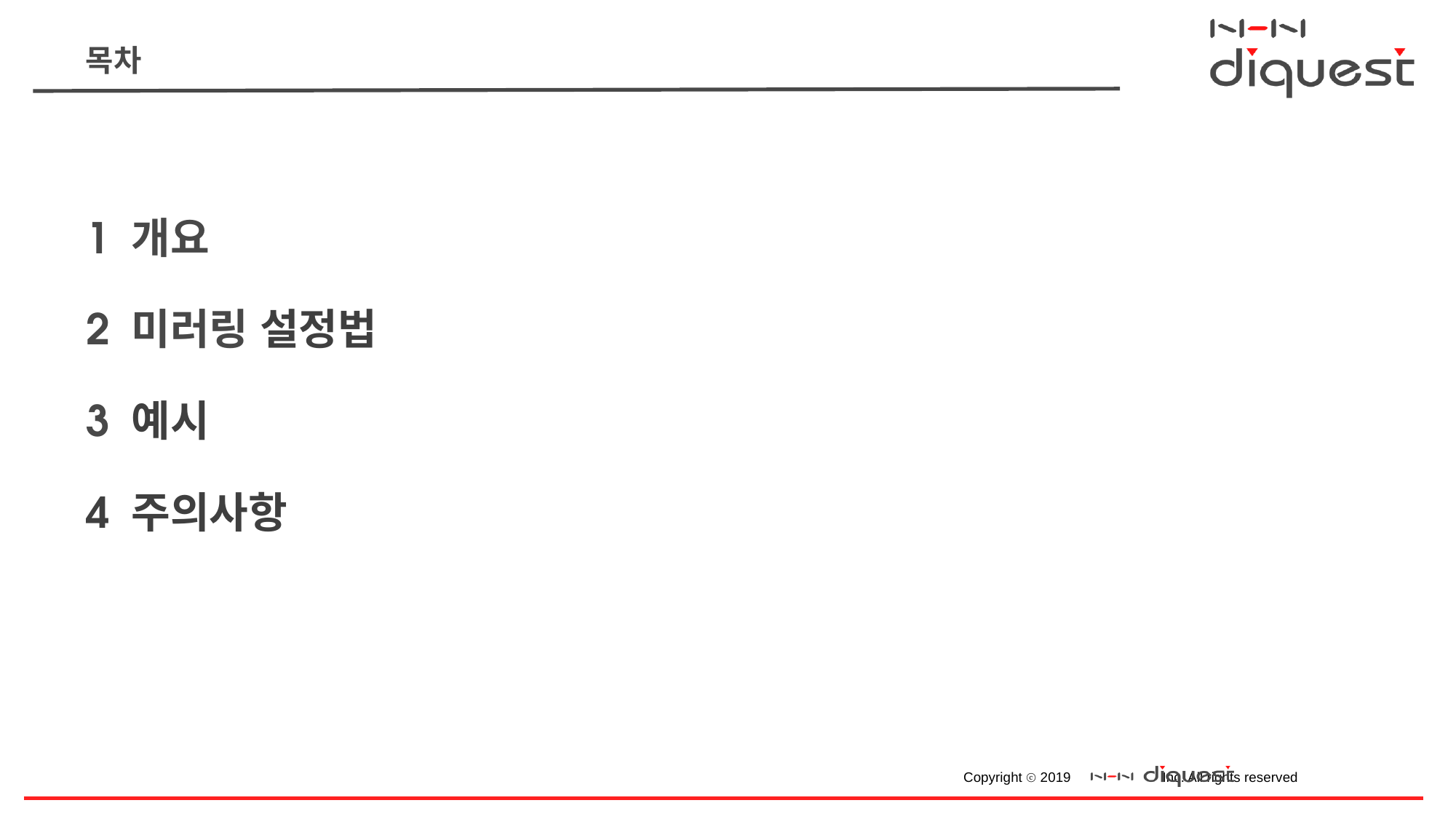

# 목차

1 개요

2 미러링 설정법

3 예시

4 주의사항